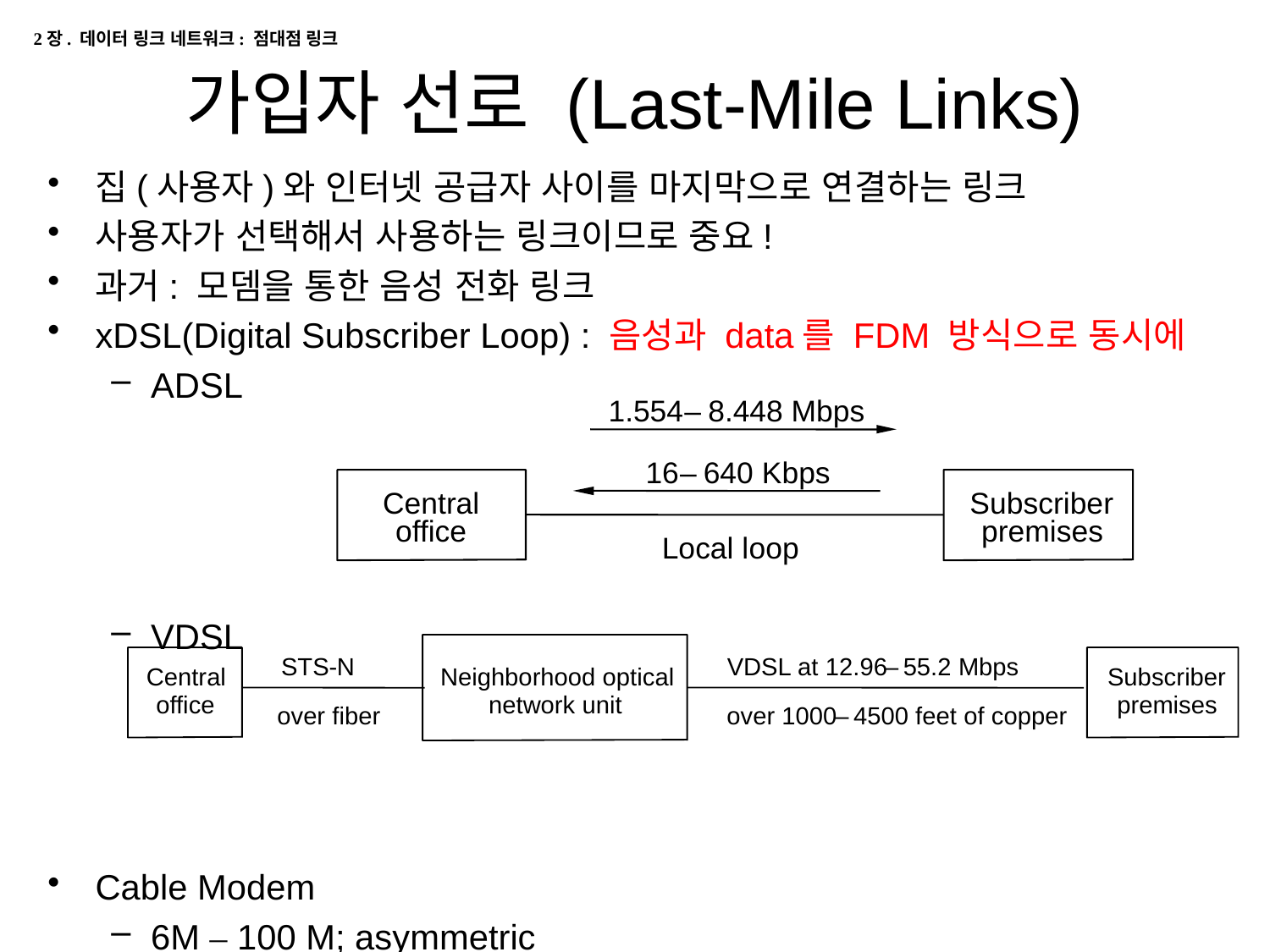

2장. 데이터 링크 네트워크: 점대점 링크
# 가입자 선로 (Last-Mile Links)
집(사용자)와 인터넷 공급자 사이를 마지막으로 연결하는 링크
사용자가 선택해서 사용하는 링크이므로 중요!
과거: 모뎀을 통한 음성 전화 링크
xDSL(Digital Subscriber Loop) : 음성과 data를 FDM 방식으로 동시에
ADSL

VDSL

Cable Modem
6M – 100 M; asymmetric
shared bandwidth

1.554
–
8.448 Mbps

16
–
640 Kbps

Central
Subscriber

office
premises

Local loop

STS-
N
VDSL at 12.96
–
55.2 Mbps
Central
Neighborhood optical
Subscriber

office
network unit
premises
over fiber
over 1000
–
4500 feet of copper